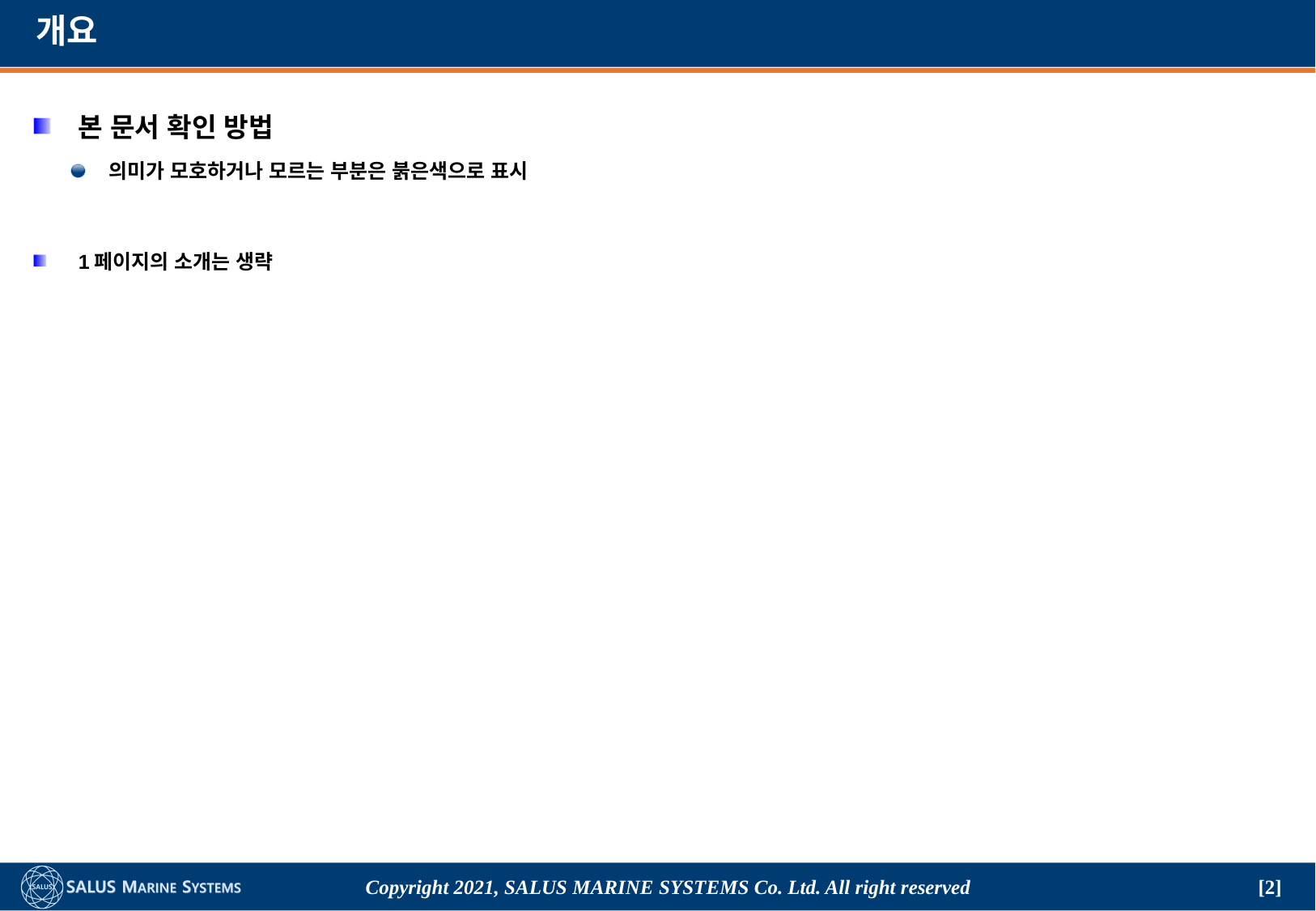

# 개요
본 문서 확인 방법
의미가 모호하거나 모르는 부분은 붉은색으로 표시

1페이지의 소개는 생략

Copyright 2021, SALUS Marine Systems Co. Ltd. All right reserved
[2]